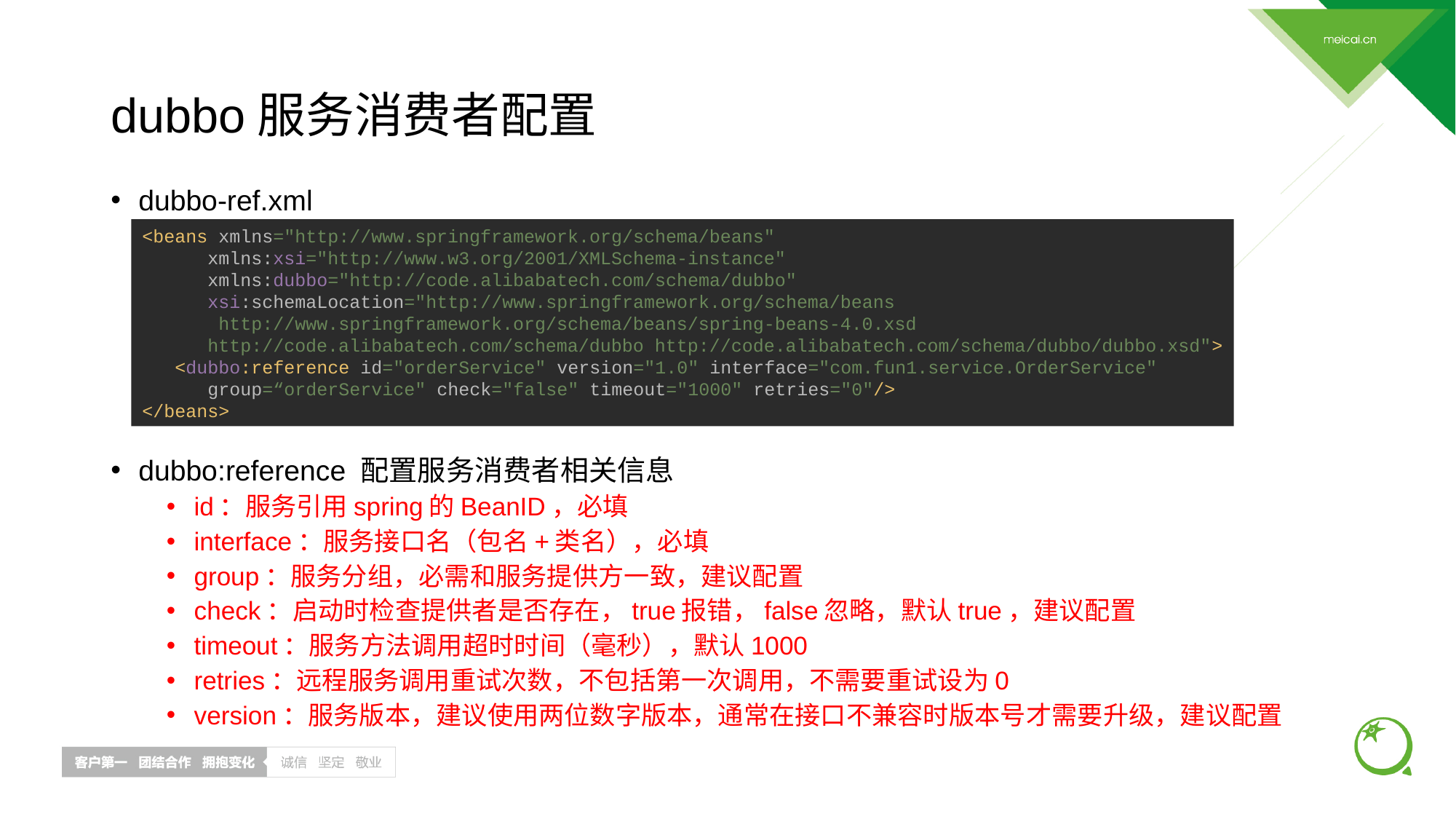

# dubbo服务消费者配置
dubbo-ref.xml

dubbo:reference 配置服务消费者相关信息
id：服务引用spring的BeanID，必填
interface：服务接口名（包名+类名），必填
group：服务分组，必需和服务提供方一致，建议配置
check：启动时检查提供者是否存在，true报错，false忽略，默认true，建议配置
timeout：服务方法调用超时时间（毫秒），默认1000
retries：远程服务调用重试次数，不包括第一次调用，不需要重试设为0
version：服务版本，建议使用两位数字版本，通常在接口不兼容时版本号才需要升级，建议配置
<beans xmlns="http://www.springframework.org/schema/beans"
      xmlns:xsi="http://www.w3.org/2001/XMLSchema-instance"
      xmlns:dubbo="http://code.alibabatech.com/schema/dubbo"
      xsi:schemaLocation="http://www.springframework.org/schema/beans
       http://www.springframework.org/schema/beans/spring-beans-4.0.xsd
      http://code.alibabatech.com/schema/dubbo http://code.alibabatech.com/schema/dubbo/dubbo.xsd">
   <dubbo:reference id="orderService" version="1.0" interface="com.fun1.service.OrderService"
      group=“orderService" check="false" timeout="1000" retries="0"/>
</beans>